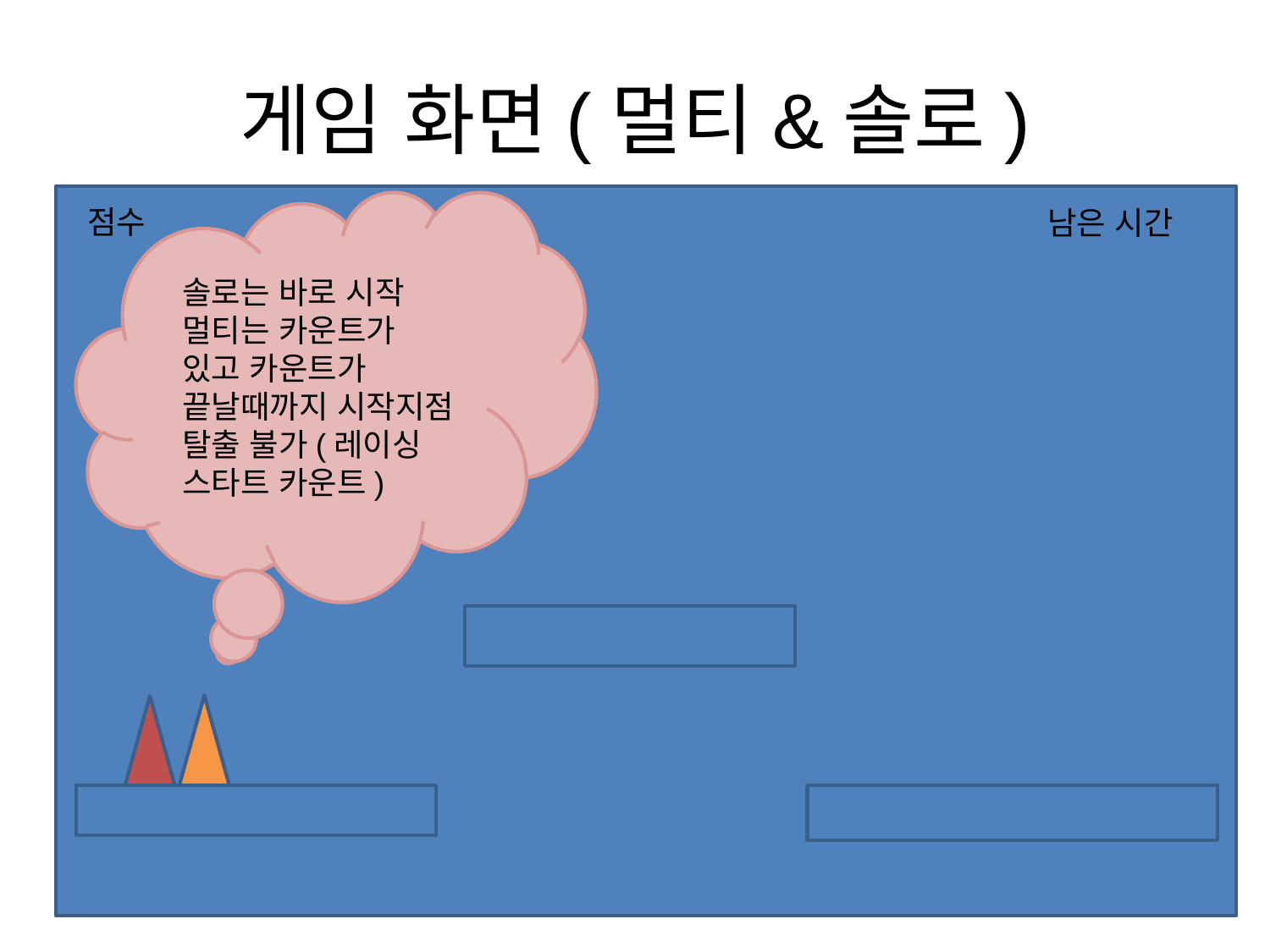

# 게임 화면(멀티&솔로)

점수
남은 시간

솔로는 바로 시작
멀티는 카운트가 있고 카운트가 끝날때까지 시작지점 탈출 불가(레이싱 스타트 카운트)